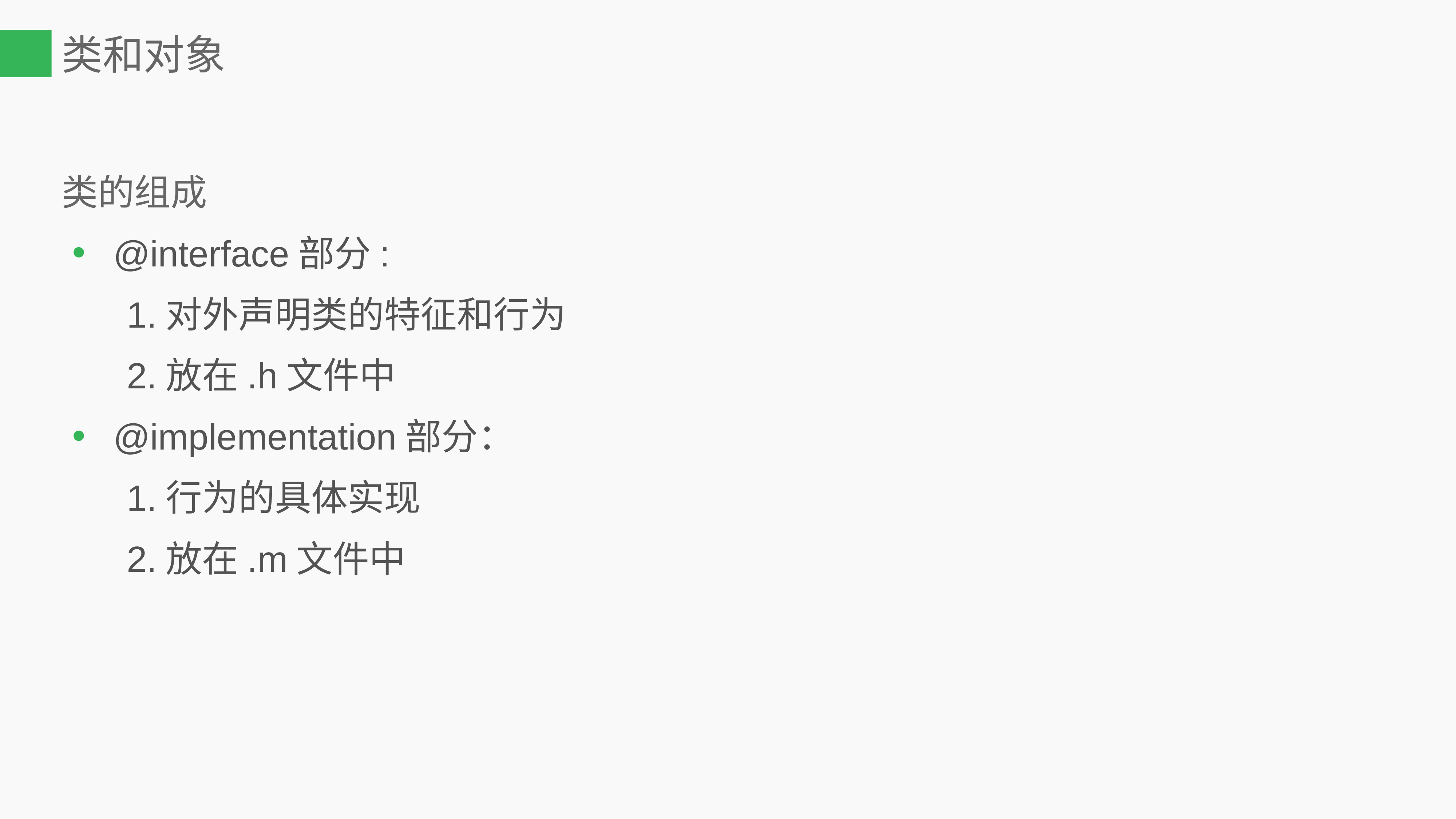

# 类和对象
类的组成
@interface部分:
	1.对外声明类的特征和行为
	2.放在.h文件中
@implementation部分：
	1.行为的具体实现
	2.放在.m文件中